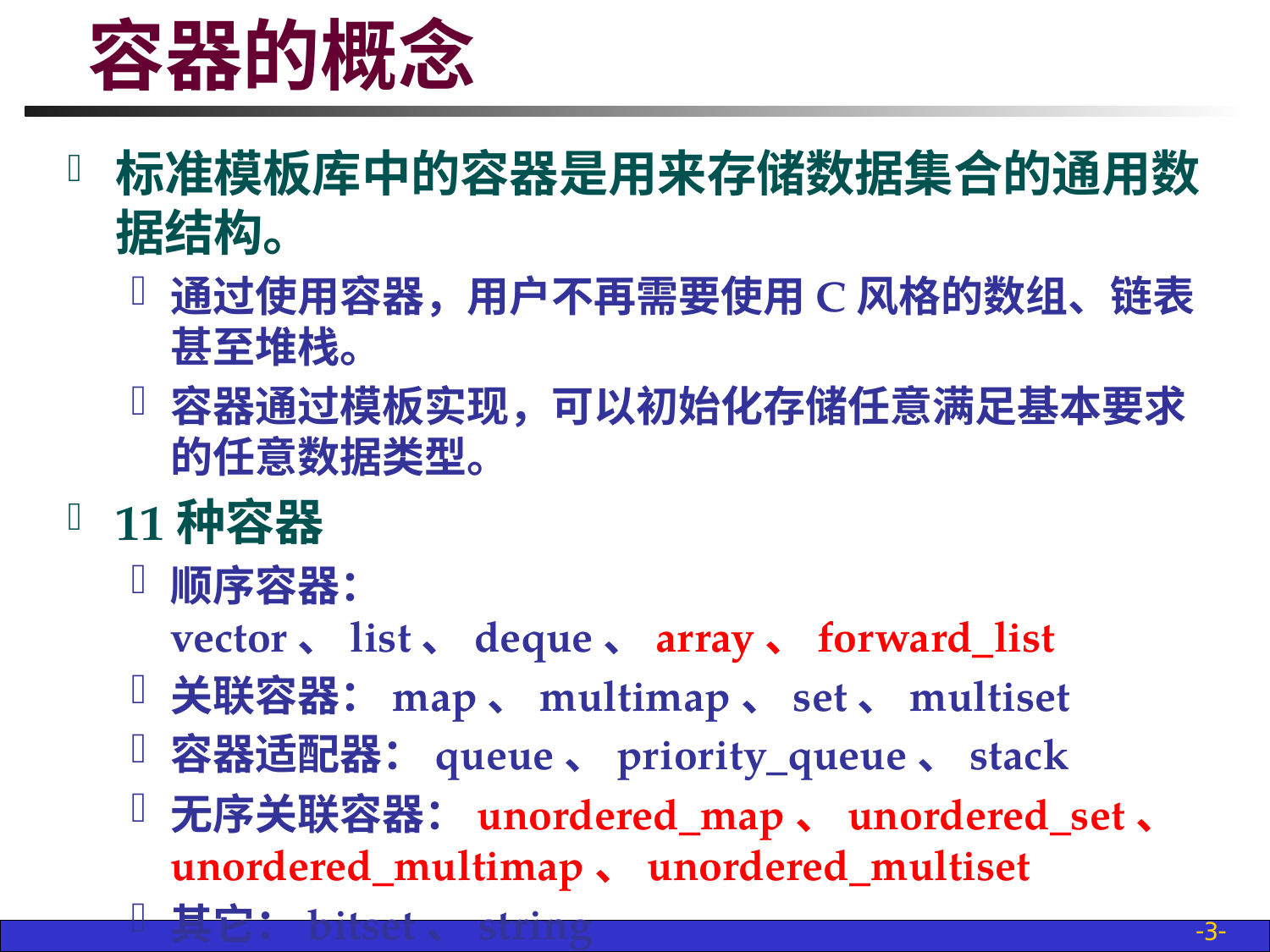

# 容器的概念
标准模板库中的容器是用来存储数据集合的通用数据结构。
通过使用容器，用户不再需要使用C风格的数组、链表甚至堆栈。
容器通过模板实现，可以初始化存储任意满足基本要求的任意数据类型。
11种容器
顺序容器：vector、list、deque、array、forward_list
关联容器：map、multimap、set、multiset
容器适配器：queue、priority_queue、stack
无序关联容器：unordered_map、unordered_set、unordered_multimap、unordered_multiset
其它：bitset、string
-3-